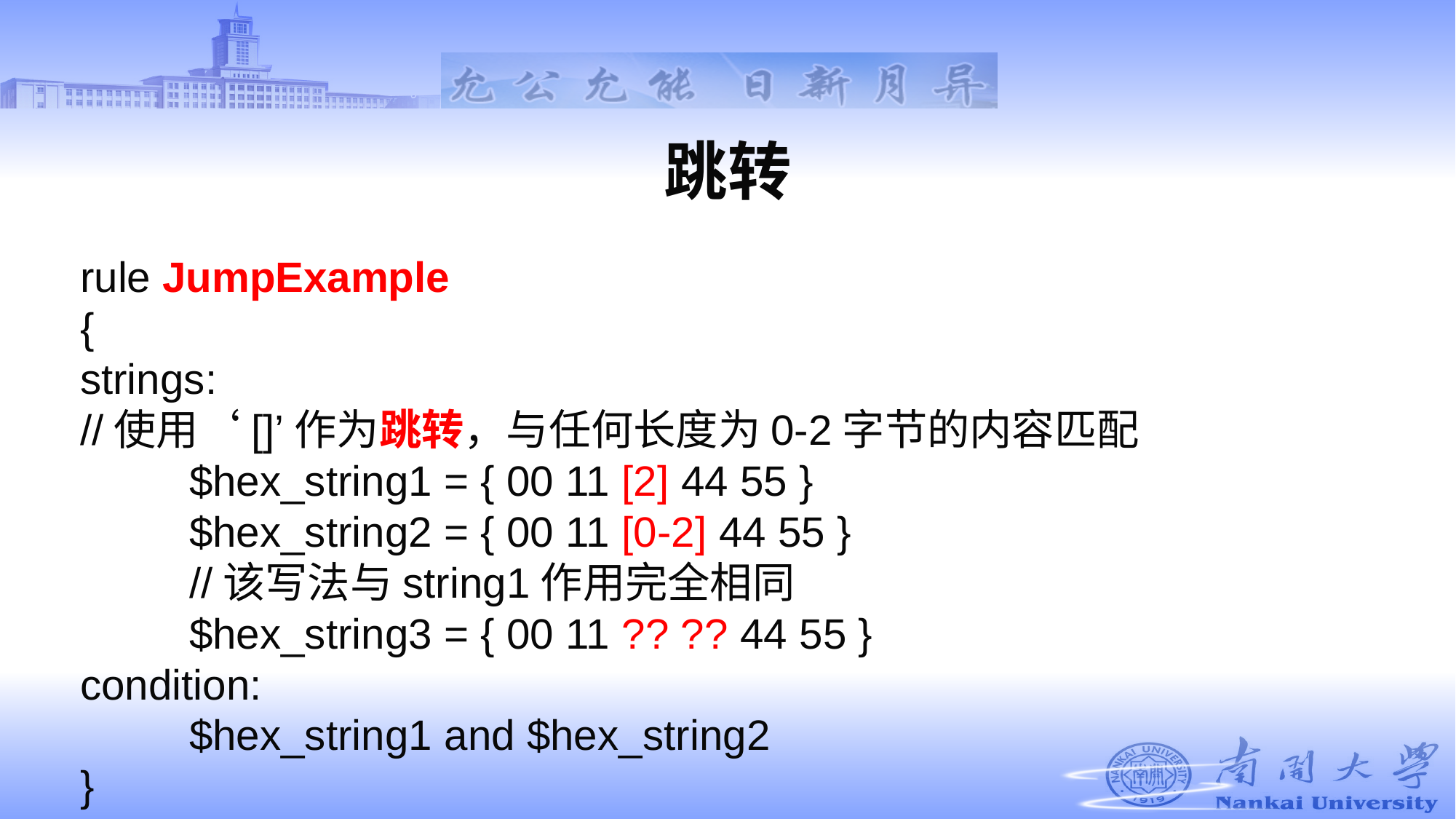

# 跳转
rule JumpExample
{
strings:
//使用‘[]’作为跳转，与任何长度为0-2字节的内容匹配
	$hex_string1 = { 00 11 [2] 44 55 }
	$hex_string2 = { 00 11 [0-2] 44 55 }
	//该写法与string1作用完全相同
	$hex_string3 = { 00 11 ?? ?? 44 55 }
condition:
	$hex_string1 and $hex_string2
}